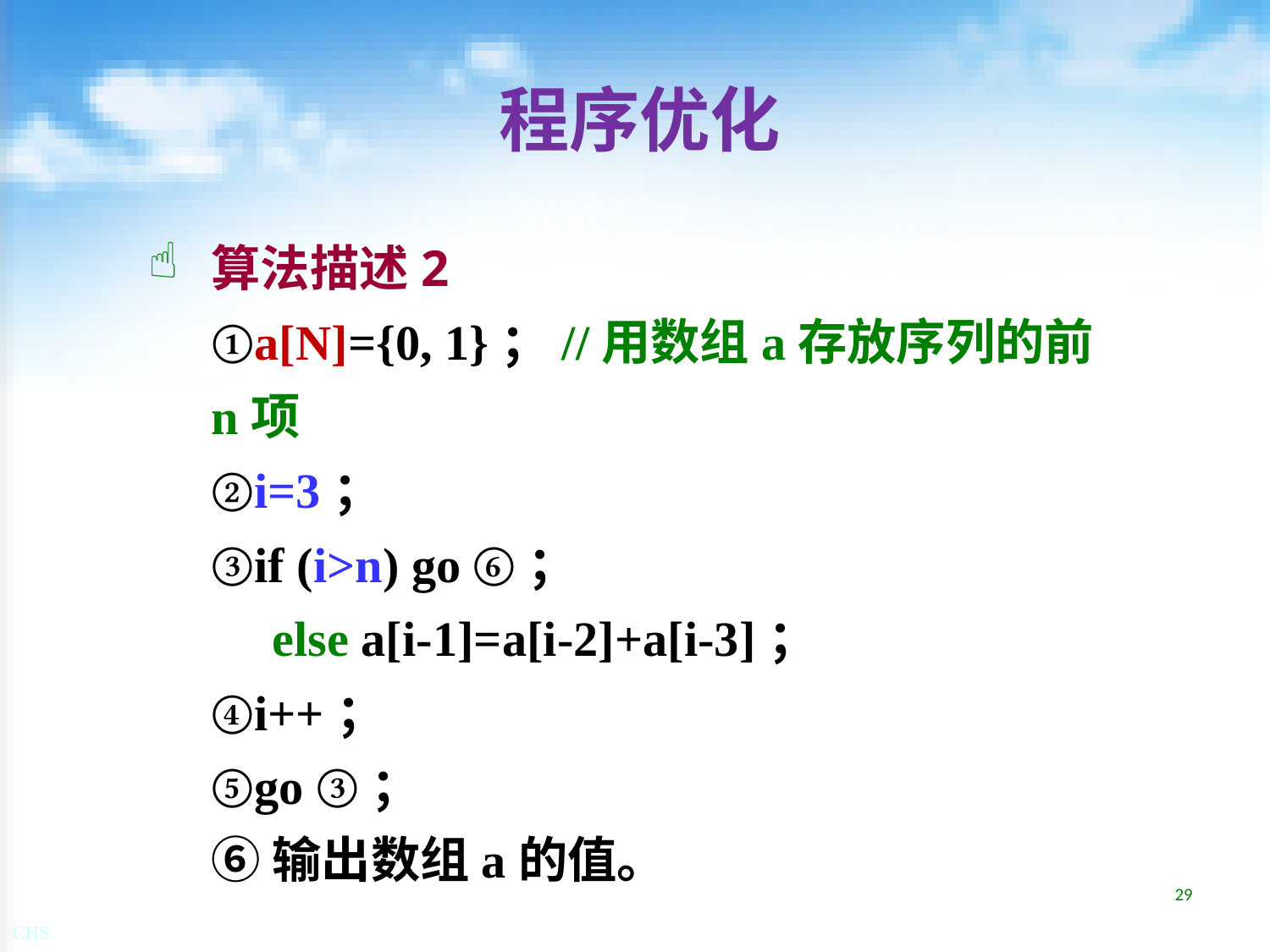

# 程序优化
算法描述2
	①a[N]={0, 1}；//用数组a存放序列的前n项
	②i=3；
	③if (i>n) go ⑥；
	　else a[i-1]=a[i-2]+a[i-3]；
	④i++；
	⑤go ③；
	⑥输出数组a的值。
29